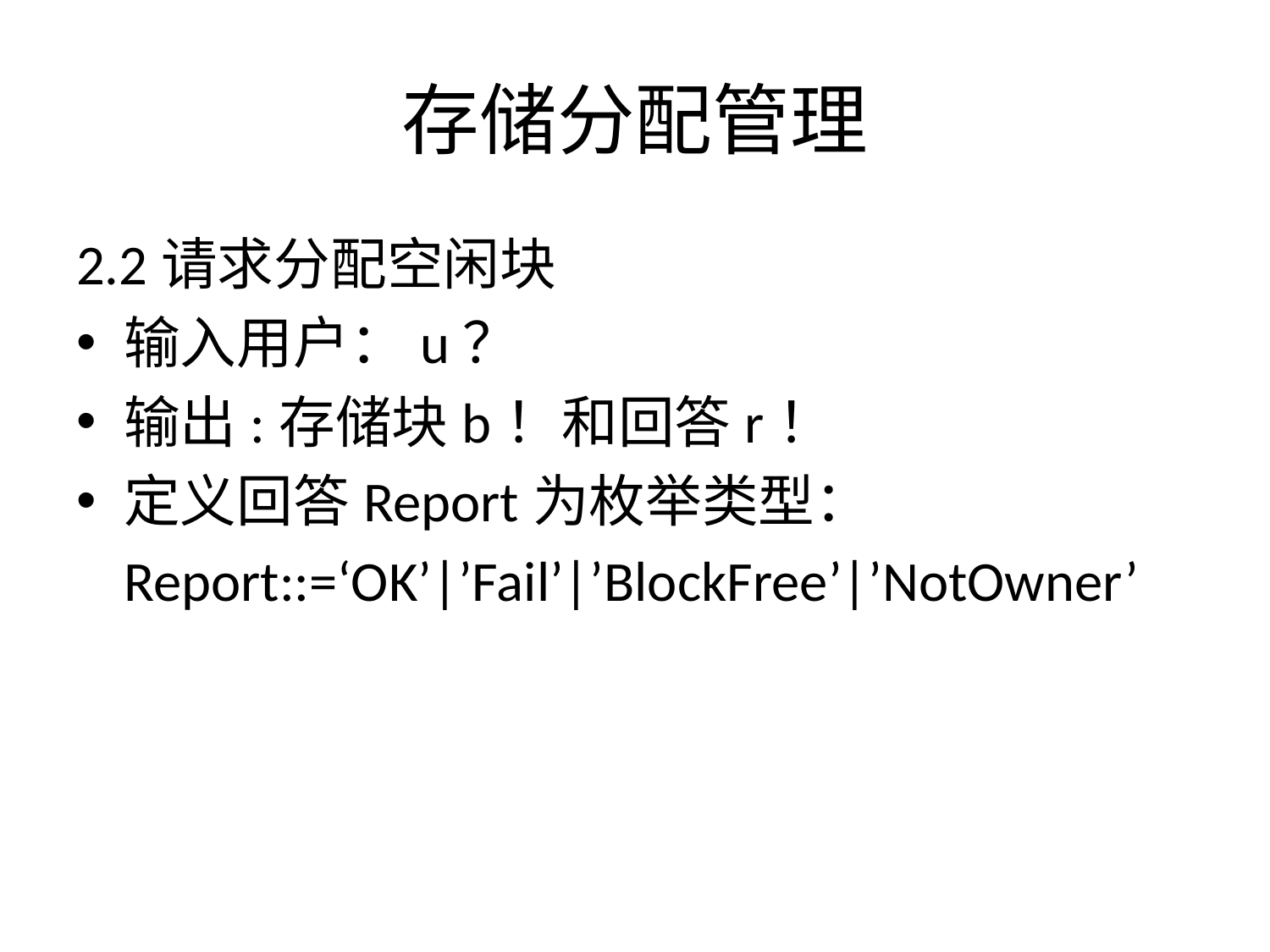

# 存储分配管理
2.2请求分配空闲块
输入用户：u？
输出:存储块b！和回答r！
定义回答Report为枚举类型：
	Report::=‘OK’|’Fail’|’BlockFree’|’NotOwner’